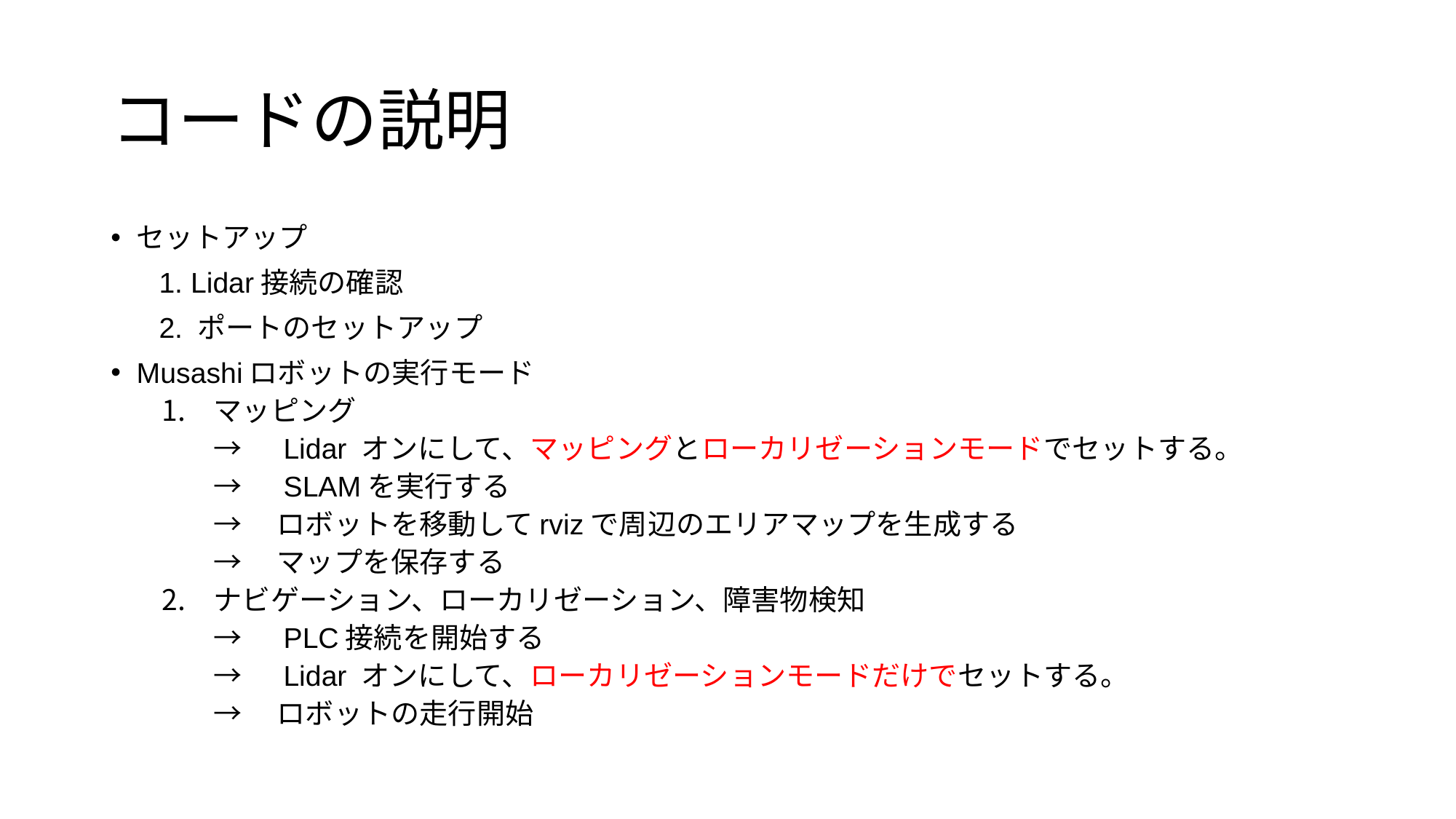

# コードの説明
セットアップ
      1. Lidar接続の確認
      2. ポートのセットアップ
Musashiロボットの実行モード
マッピング
→　Lidar オンにして、マッピングとローカリゼーションモードでセットする。
→　SLAMを実行する
→　ロボットを移動してrvizで周辺のエリアマップを生成する
→　マップを保存する
ナビゲーション、ローカリゼーション、障害物検知
→　PLC接続を開始する
→　Lidar オンにして、ローカリゼーションモードだけでセットする。
→　ロボットの走行開始